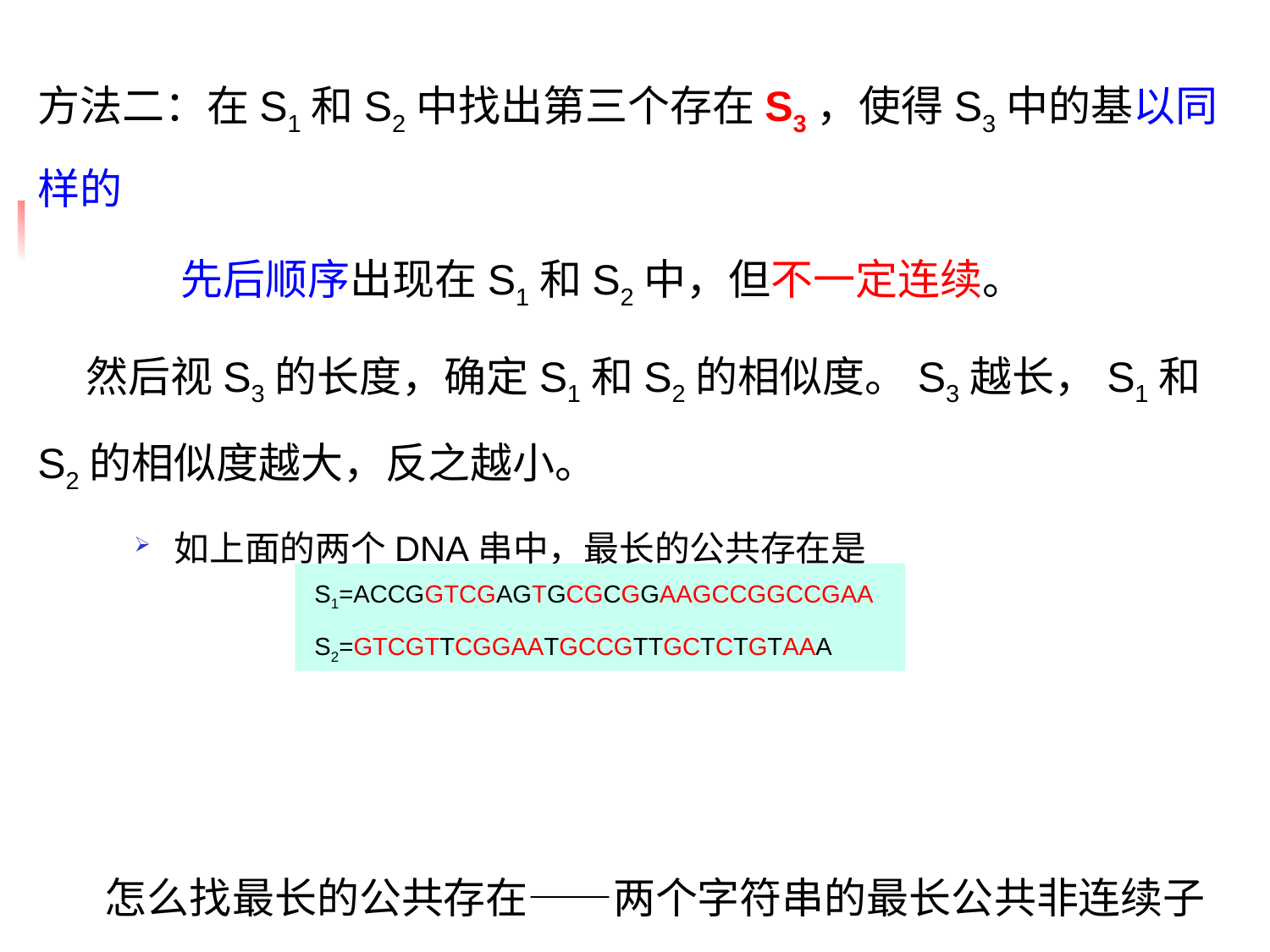

方法二：在S1和S2中找出第三个存在S3，使得S3中的基以同样的
              先后顺序出现在S1和S2中，但不一定连续。
    然后视S3的长度，确定S1和S2的相似度。S3越长，S1和S2的相似度越大，反之越小。
如上面的两个DNA串中，最长的公共存在是
                      S3=GTCGTCGGAAGCCGGCCGAA。

      怎么找最长的公共存在——两个字符串的最长公共非连续子串，称为最长公共子序列。

 S1=ACCGGTCGAGTGCGCGGAAGCCGGCCGAA
 S2=GTCGTTCGGAATGCCGTTGCTCTGTAAA